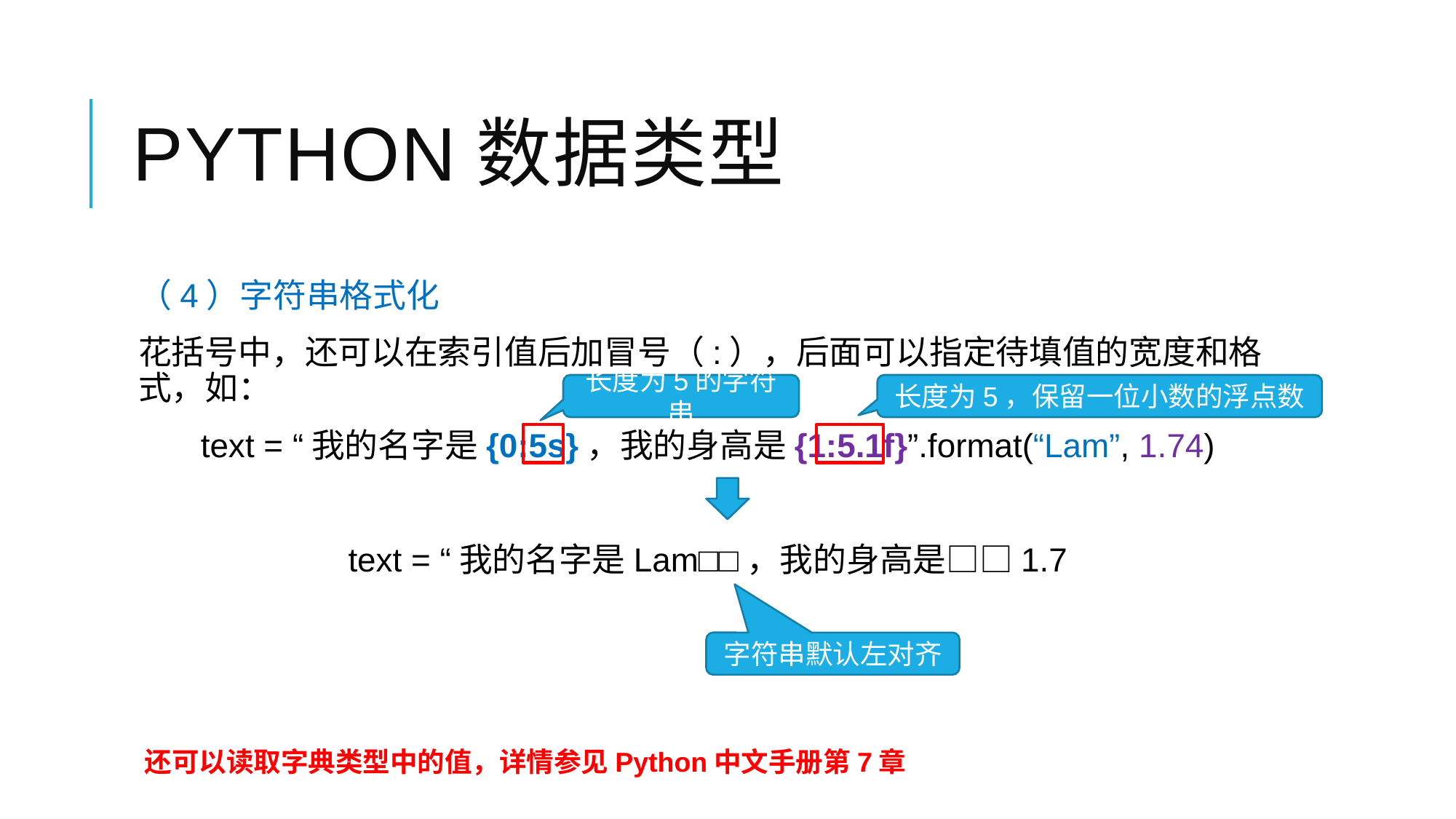

# Python数据类型
（4）字符串格式化
花括号中，还可以在索引值后加冒号（:），后面可以指定待填值的宽度和格式，如：
text = “我的名字是{0:5s}，我的身高是{1:5.1f}”.format(“Lam”, 1.74)

text = “我的名字是Lam□□，我的身高是□□1.7

长度为5的字符串
长度为5，保留一位小数的浮点数

字符串默认左对齐
还可以读取字典类型中的值，详情参见Python中文手册第7章